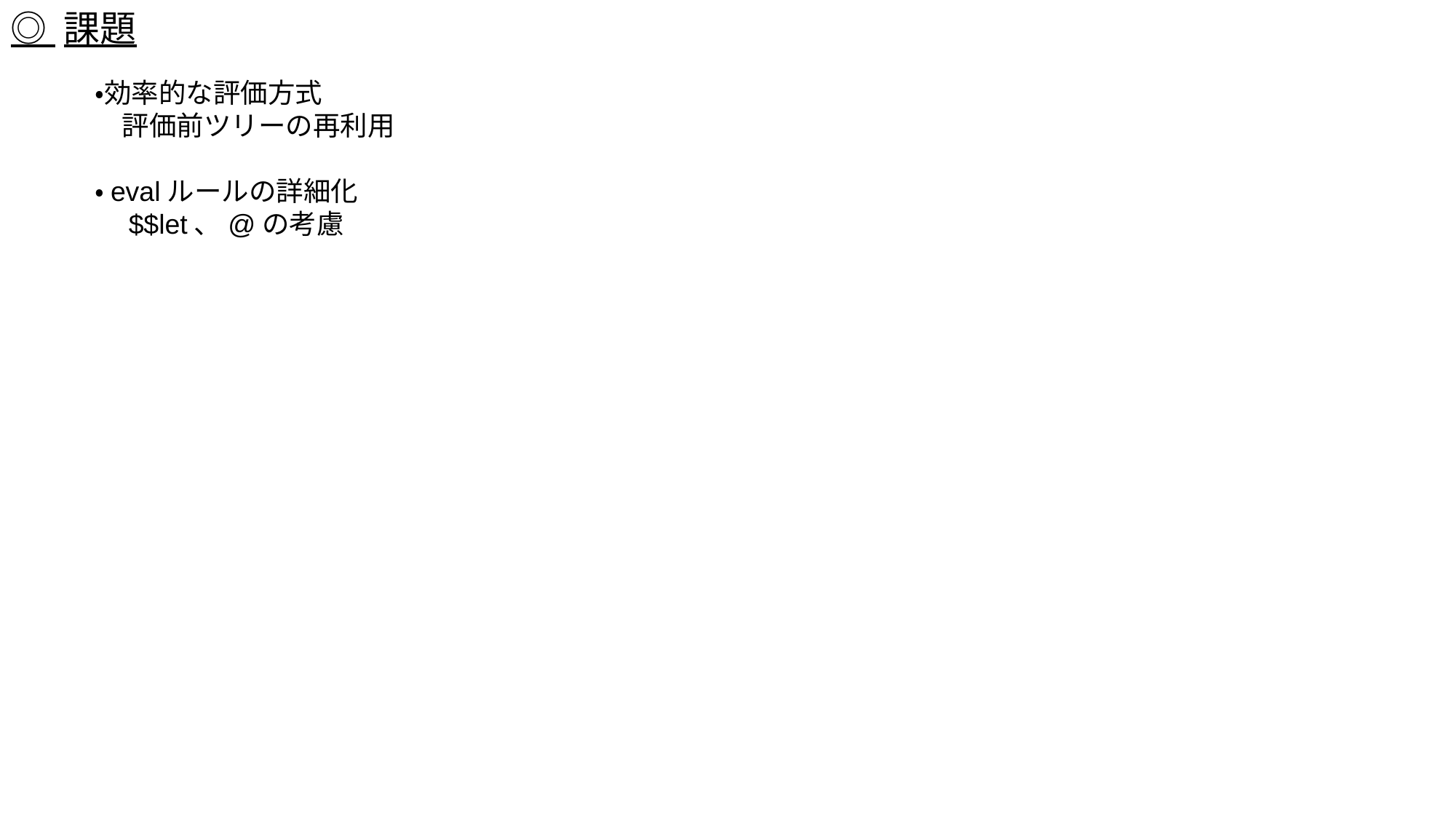

◎ 課題
・効率的な評価方式
　評価前ツリーの再利用

・evalルールの詳細化
　$$let、@の考慮